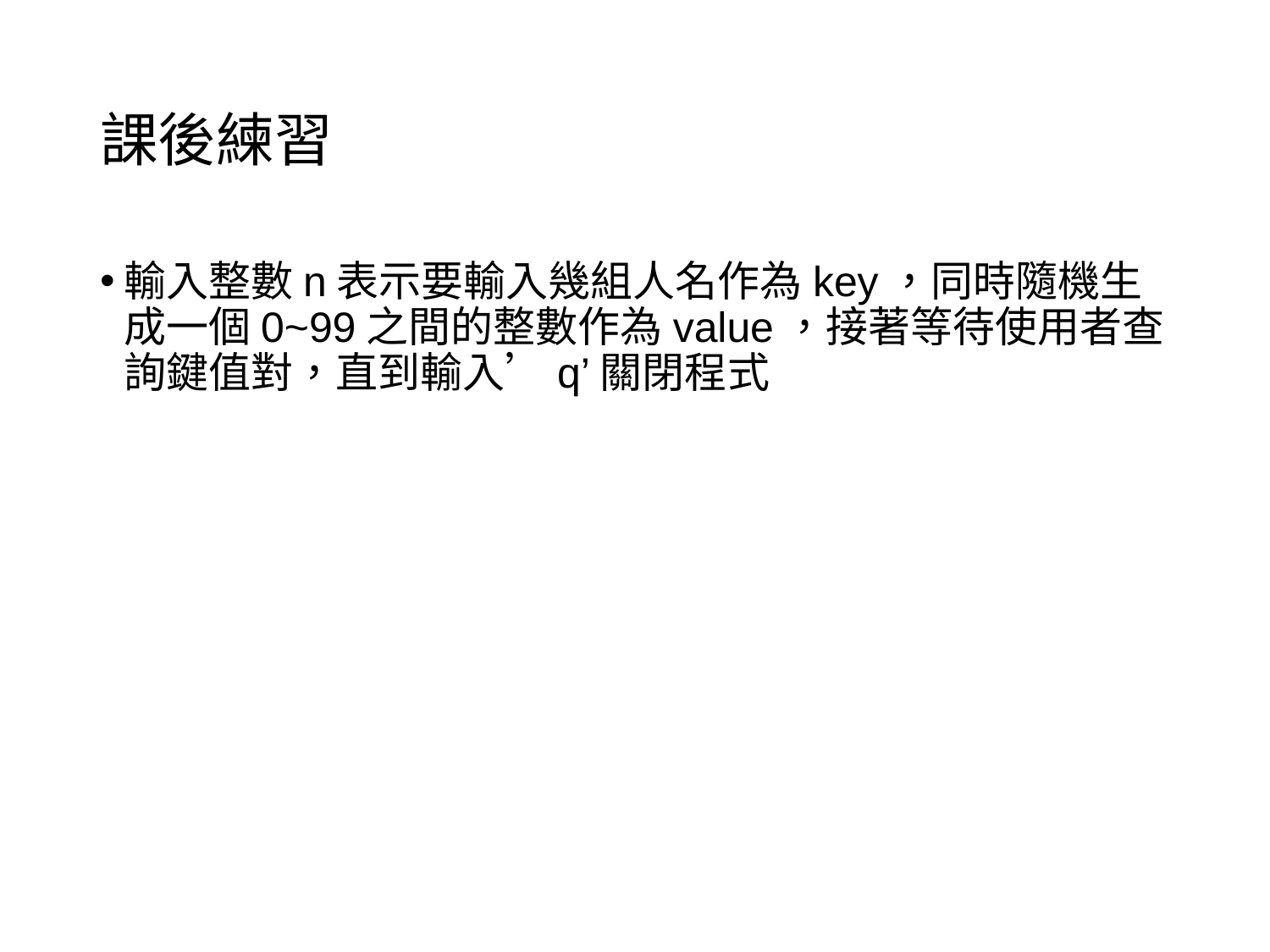

# 課後練習
輸入整數n表示要輸入幾組人名作為key，同時隨機生成一個0~99之間的整數作為value，接著等待使用者查詢鍵值對，直到輸入’q’關閉程式